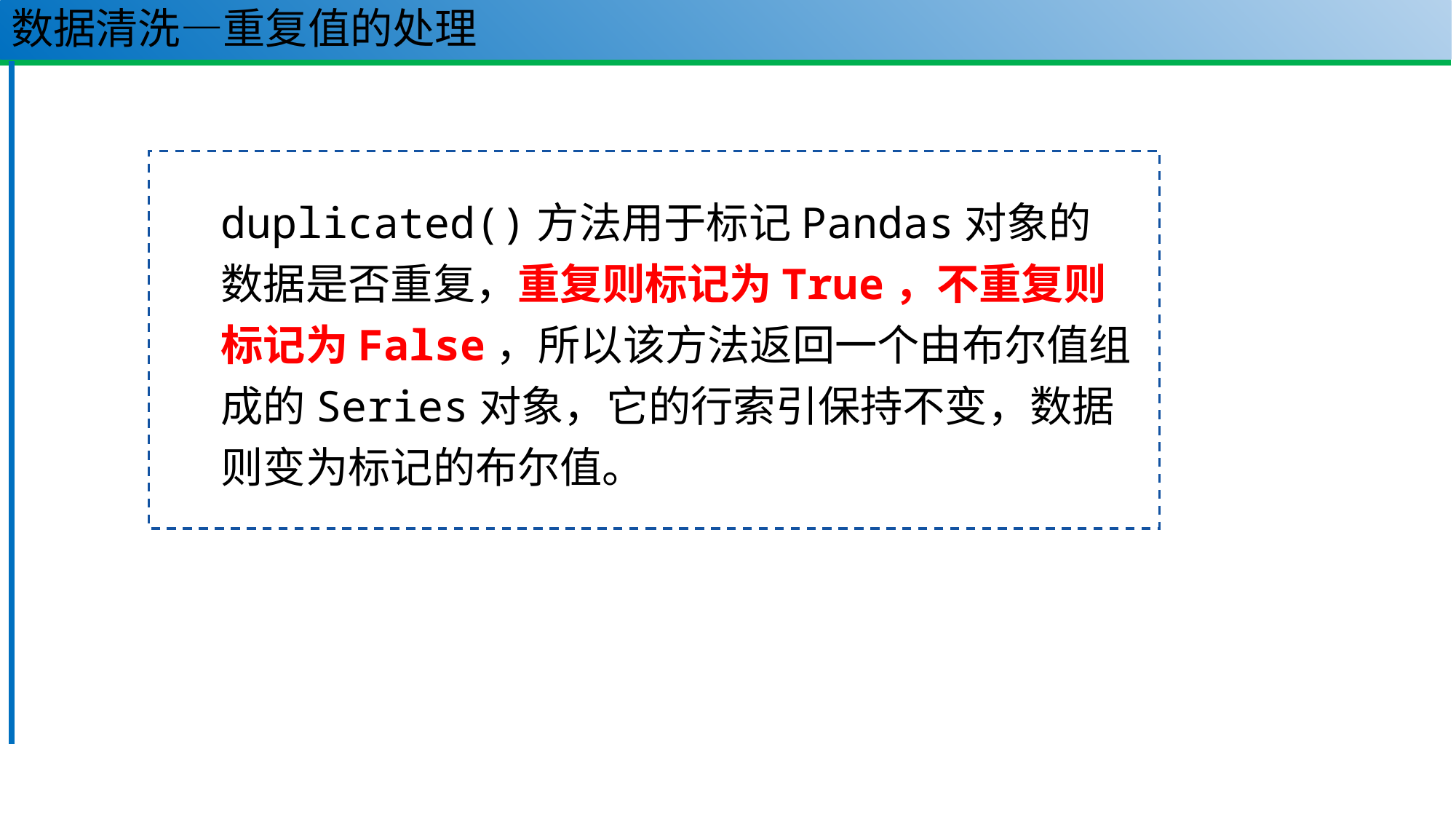

# 数据清洗—重复值的处理

duplicated()方法用于标记Pandas对象的数据是否重复，重复则标记为True，不重复则标记为False，所以该方法返回一个由布尔值组成的Series对象，它的行索引保持不变，数据则变为标记的布尔值。